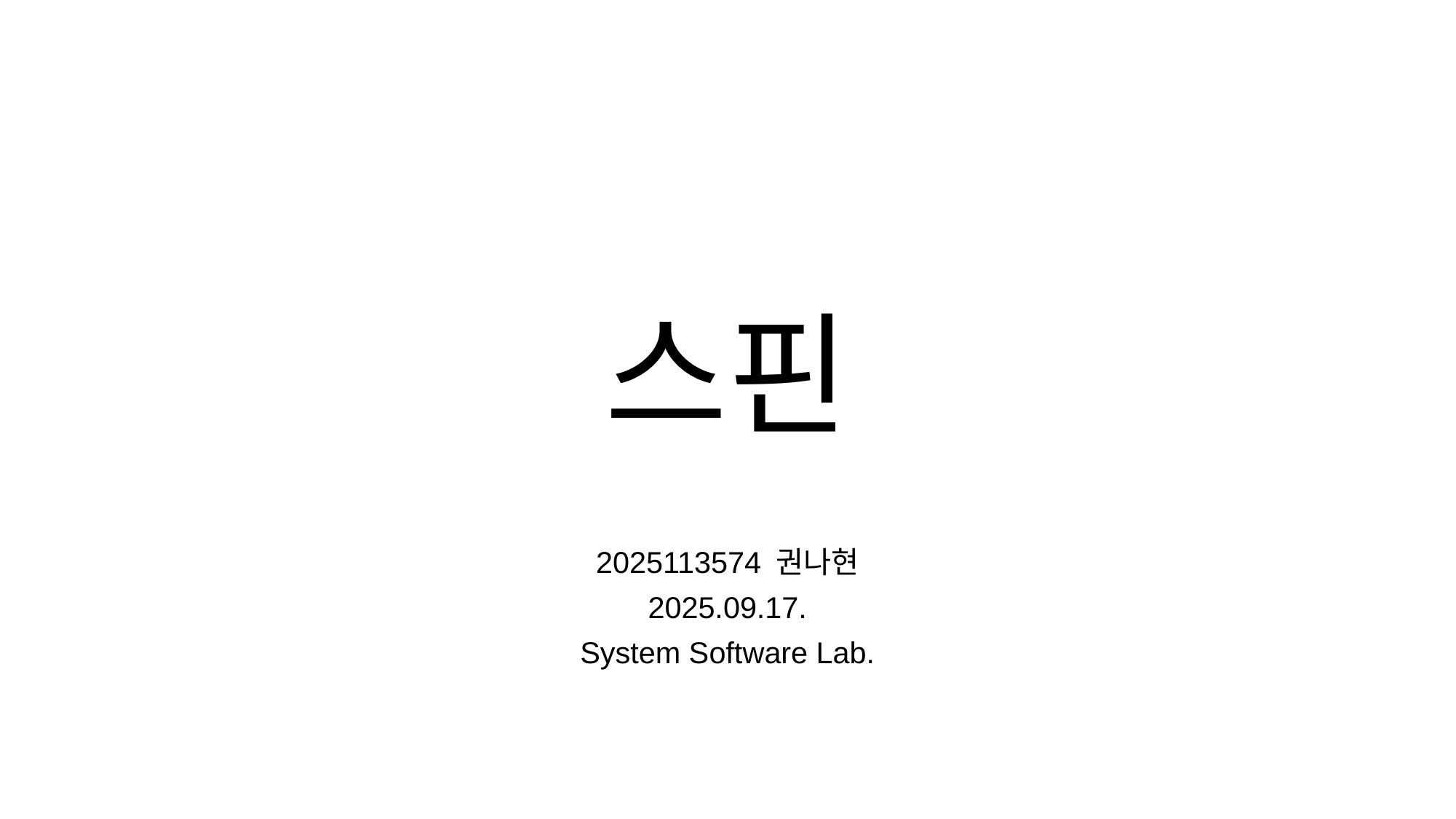

# 스핀
2025113574 권나현
2025.09.17.
System Software Lab.